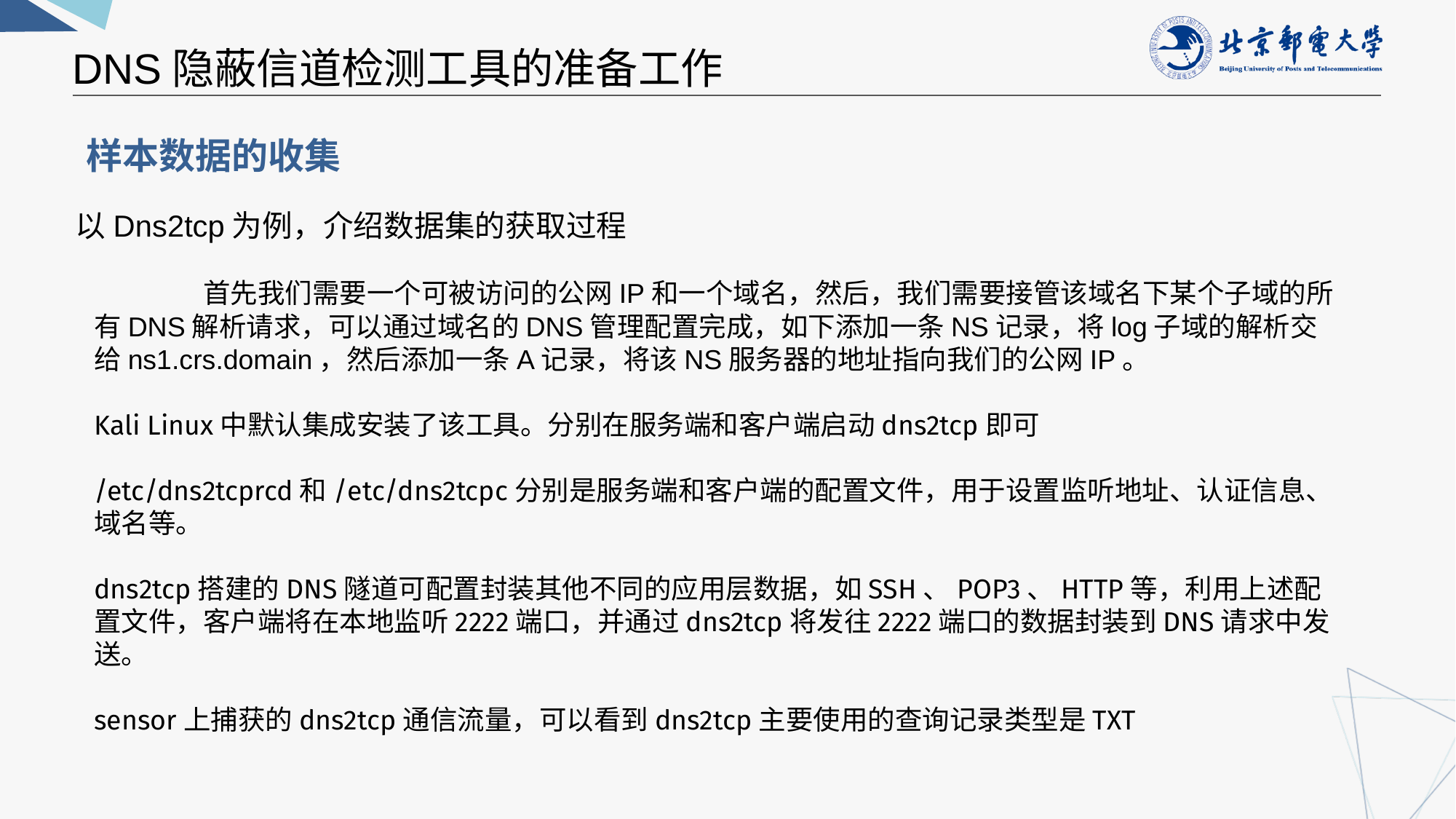

DNS隐蔽信道检测工具的准备工作
样本数据的收集
       以Dns2tcp为例，介绍数据集的获取过程
	首先我们需要一个可被访问的公网IP和一个域名，然后，我们需要接管该域名下某个子域的所有DNS解析请求，可以通过域名的DNS管理配置完成，如下添加一条NS记录，将log子域的解析交给ns1.crs.domain，然后添加一条A记录，将该NS服务器的地址指向我们的公网IP。

Kali Linux中默认集成安装了该工具。分别在服务端和客户端启动dns2tcp即可

/etc/dns2tcprcd和/etc/dns2tcpc分别是服务端和客户端的配置文件，用于设置监听地址、认证信息、域名等。

dns2tcp搭建的DNS隧道可配置封装其他不同的应用层数据，如SSH、POP3、HTTP等，利用上述配置文件，客户端将在本地监听2222端口，并通过dns2tcp将发往2222端口的数据封装到DNS请求中发送。

sensor上捕获的dns2tcp通信流量，可以看到dns2tcp主要使用的查询记录类型是TXT